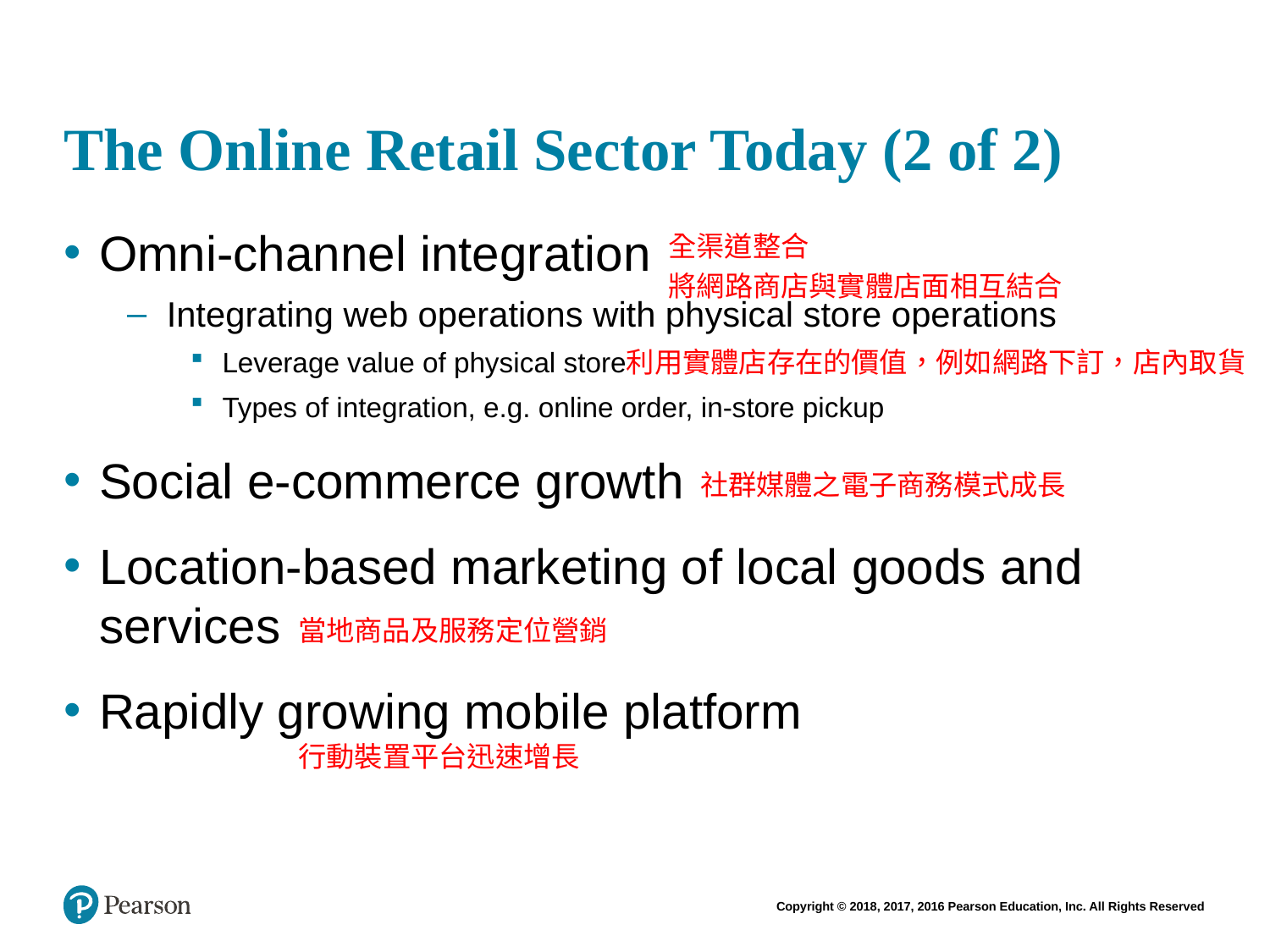

# The Online Retail Sector Today (2 of 2)
Omni-channel integration
Integrating web operations with physical store operations
Leverage value of physical store
Types of integration, e.g. online order, in-store pickup
Social e-commerce growth
Location-based marketing of local goods and services
Rapidly growing mobile platform
全渠道整合
將網路商店與實體店面相互結合
利用實體店存在的價值，例如網路下訂，店內取貨
社群媒體之電子商務模式成長
當地商品及服務定位營銷
行動裝置平台迅速增長